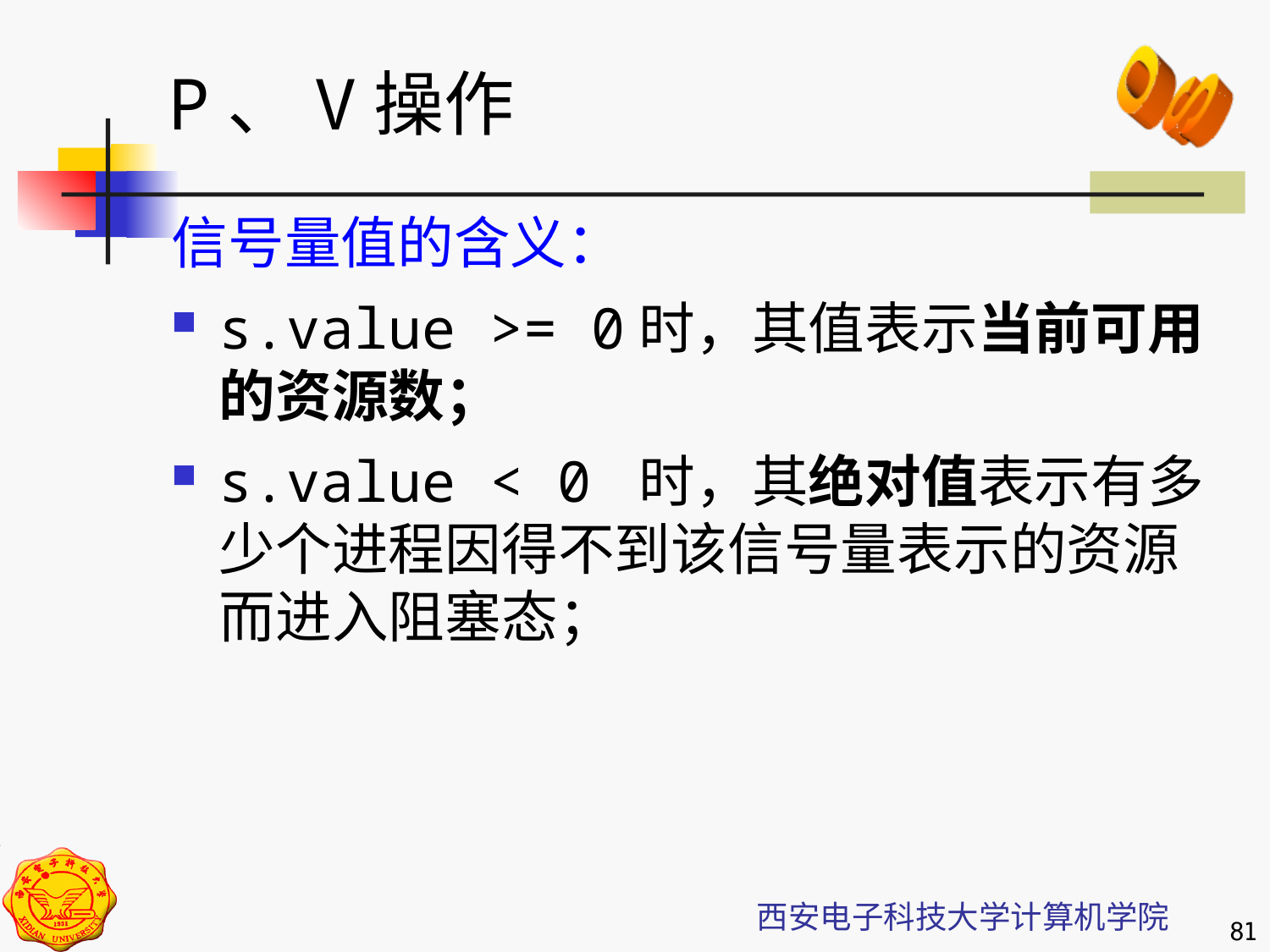

P、V操作
信号量值的含义：
s.value >= 0时，其值表示当前可用的资源数；
s.value < 0 时，其绝对值表示有多少个进程因得不到该信号量表示的资源而进入阻塞态；

81